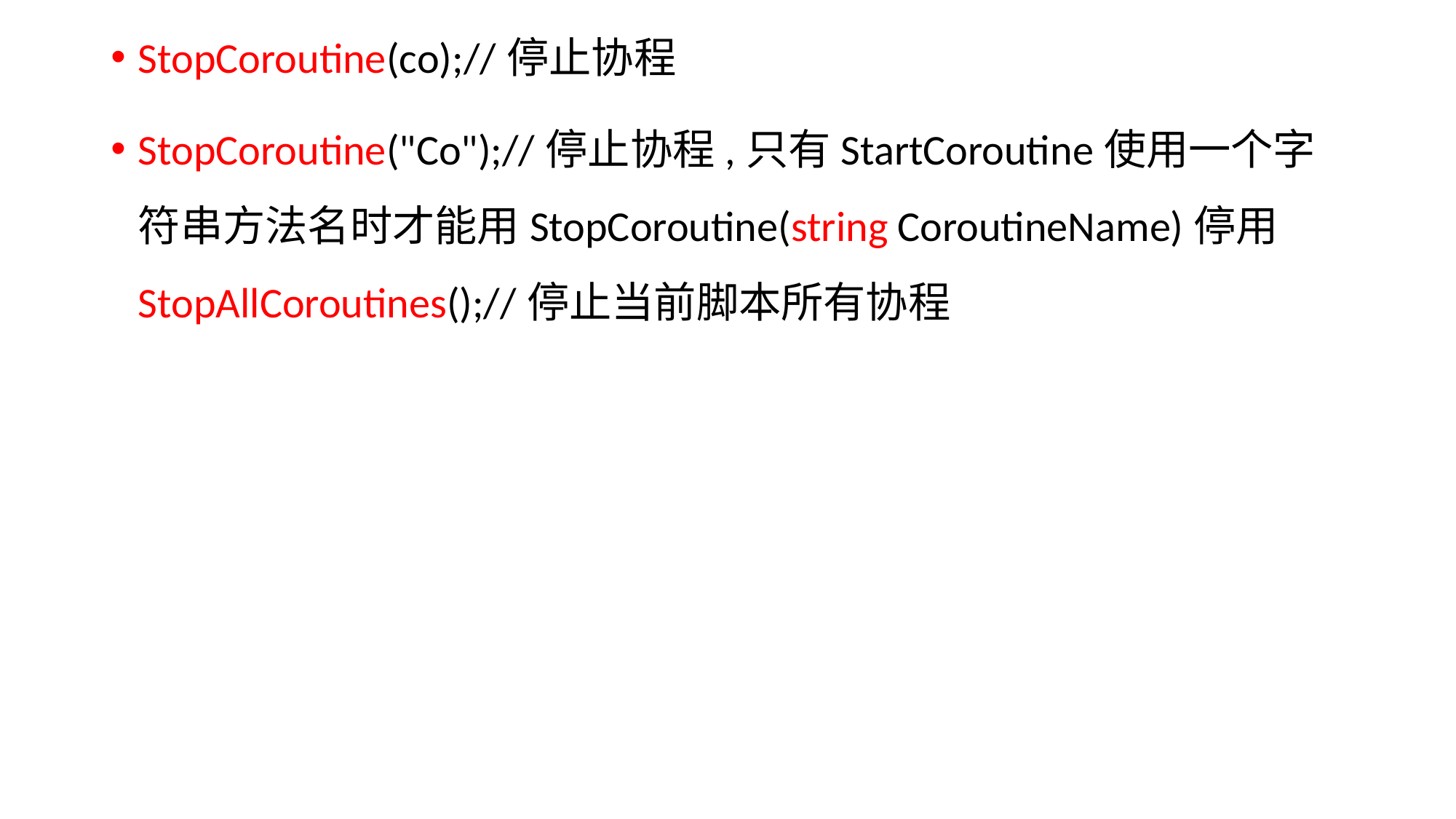

StopCoroutine(co);//停止协程
StopCoroutine("Co");//停止协程,只有StartCoroutine使用一个字符串方法名时才能用StopCoroutine(string CoroutineName)停用StopAllCoroutines();//停止当前脚本所有协程